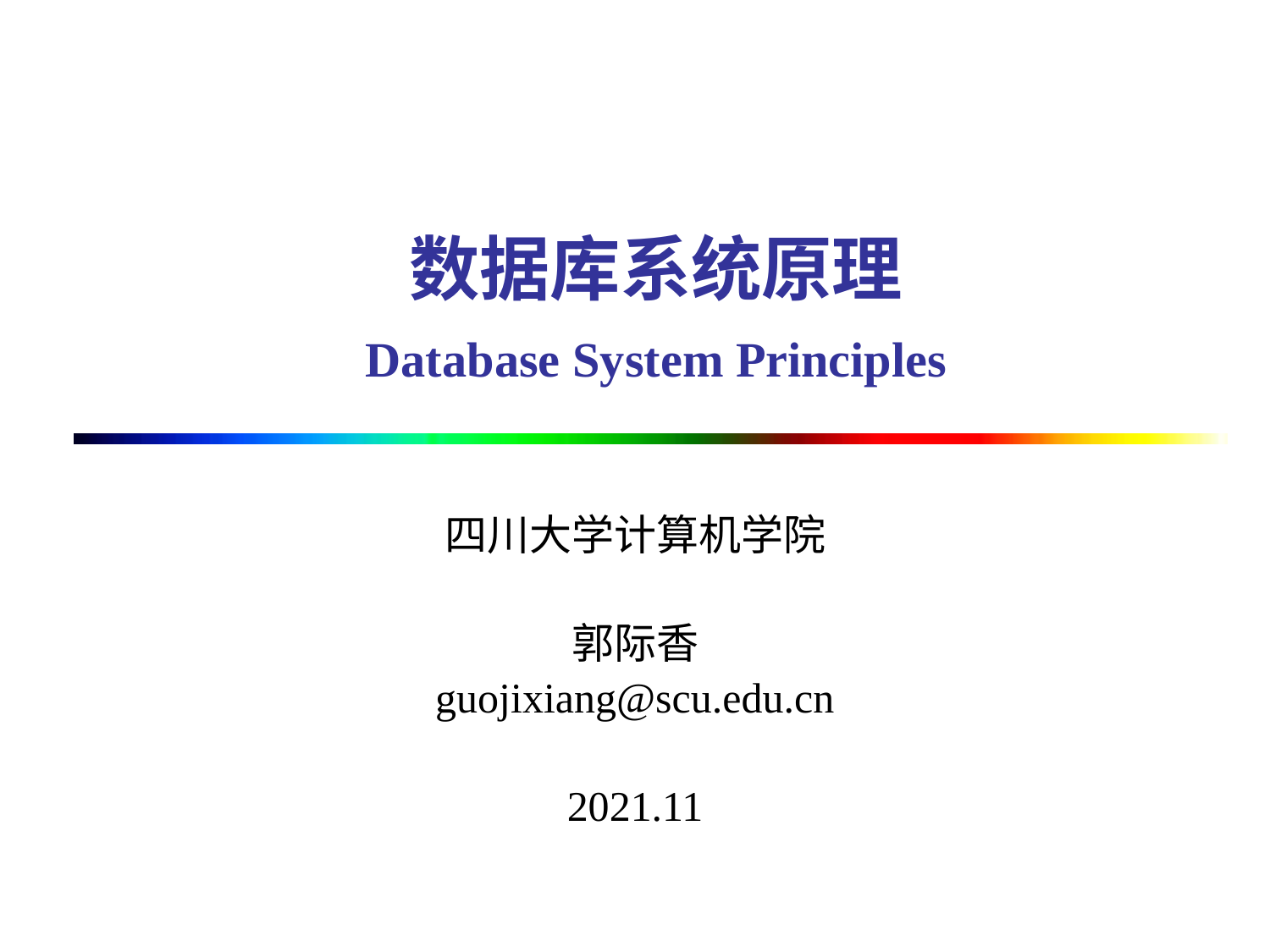

# 数据库系统原理 Database System Principles
四川大学计算机学院

郭际香
guojixiang@scu.edu.cn

2021.11